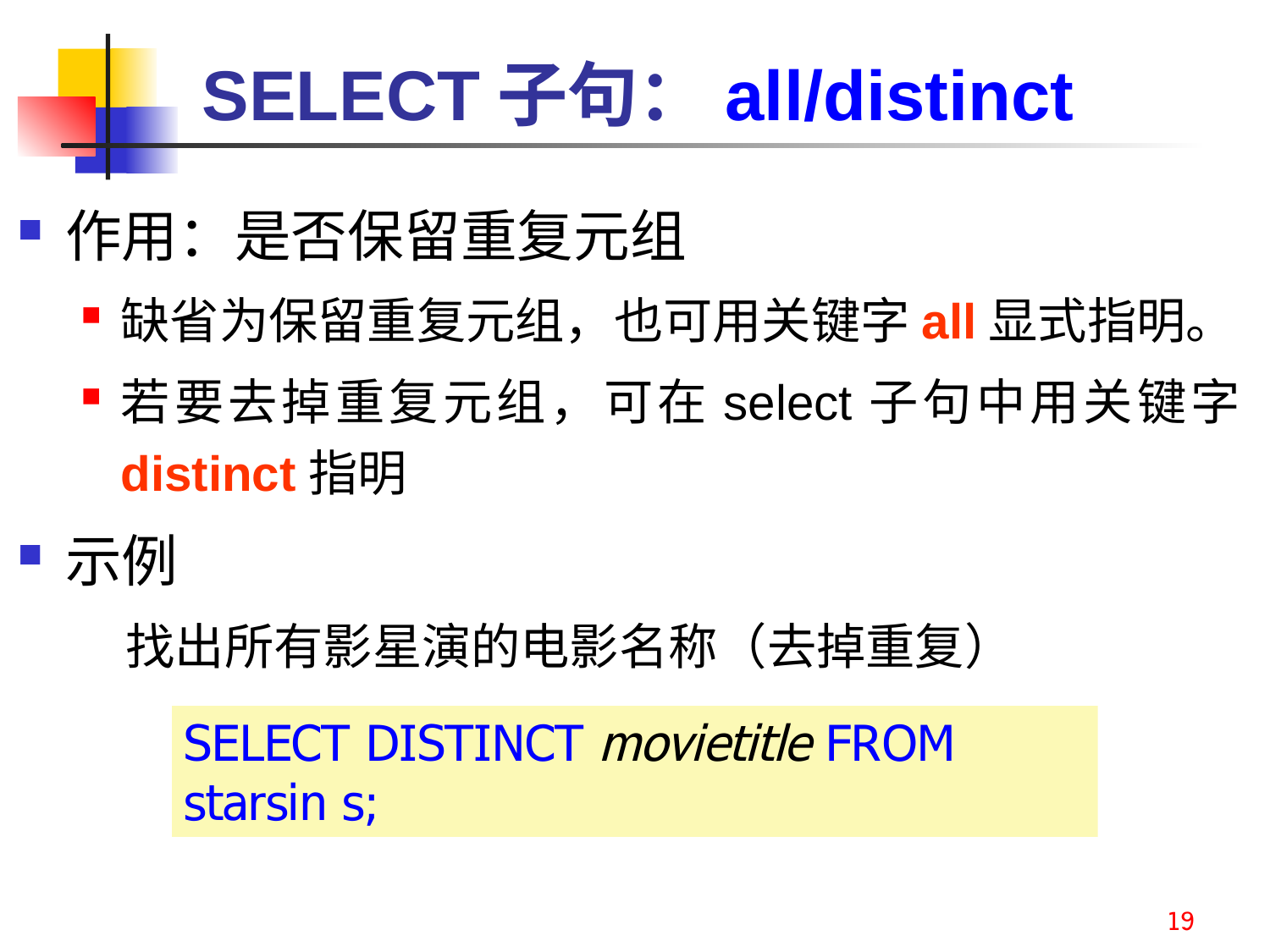

# SELECT子句：all/distinct
作用：是否保留重复元组
缺省为保留重复元组，也可用关键字all显式指明。
若要去掉重复元组，可在select子句中用关键字distinct指明
示例
   找出所有影星演的电影名称（去掉重复）

SELECT DISTINCT movietitle FROM starsin s;
19